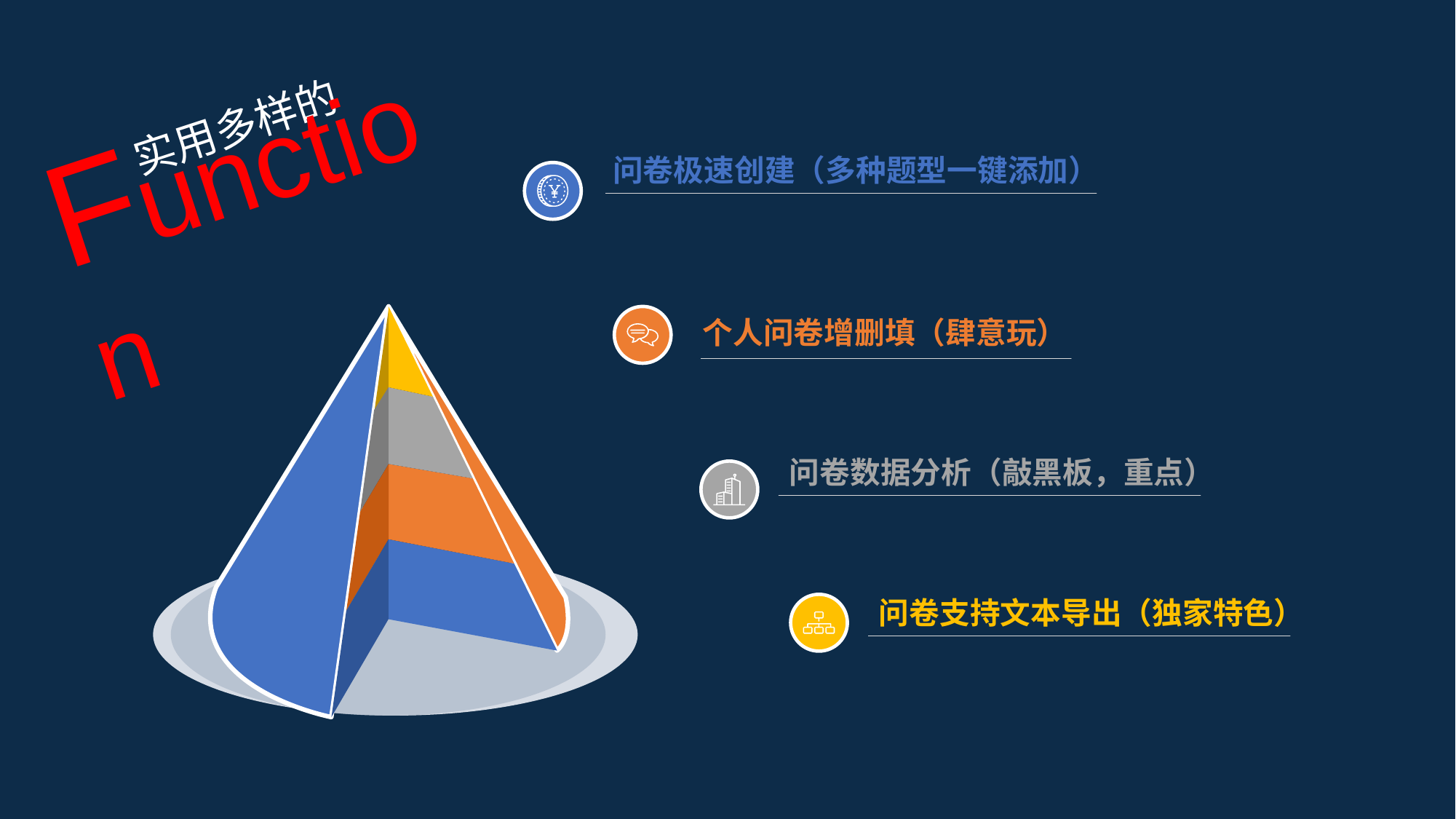

Function
实用多样的
问卷极速创建（多种题型一键添加）

个人问卷增删填（肆意玩）

问卷数据分析（敲黑板，重点）

问卷支持文本导出（独家特色）